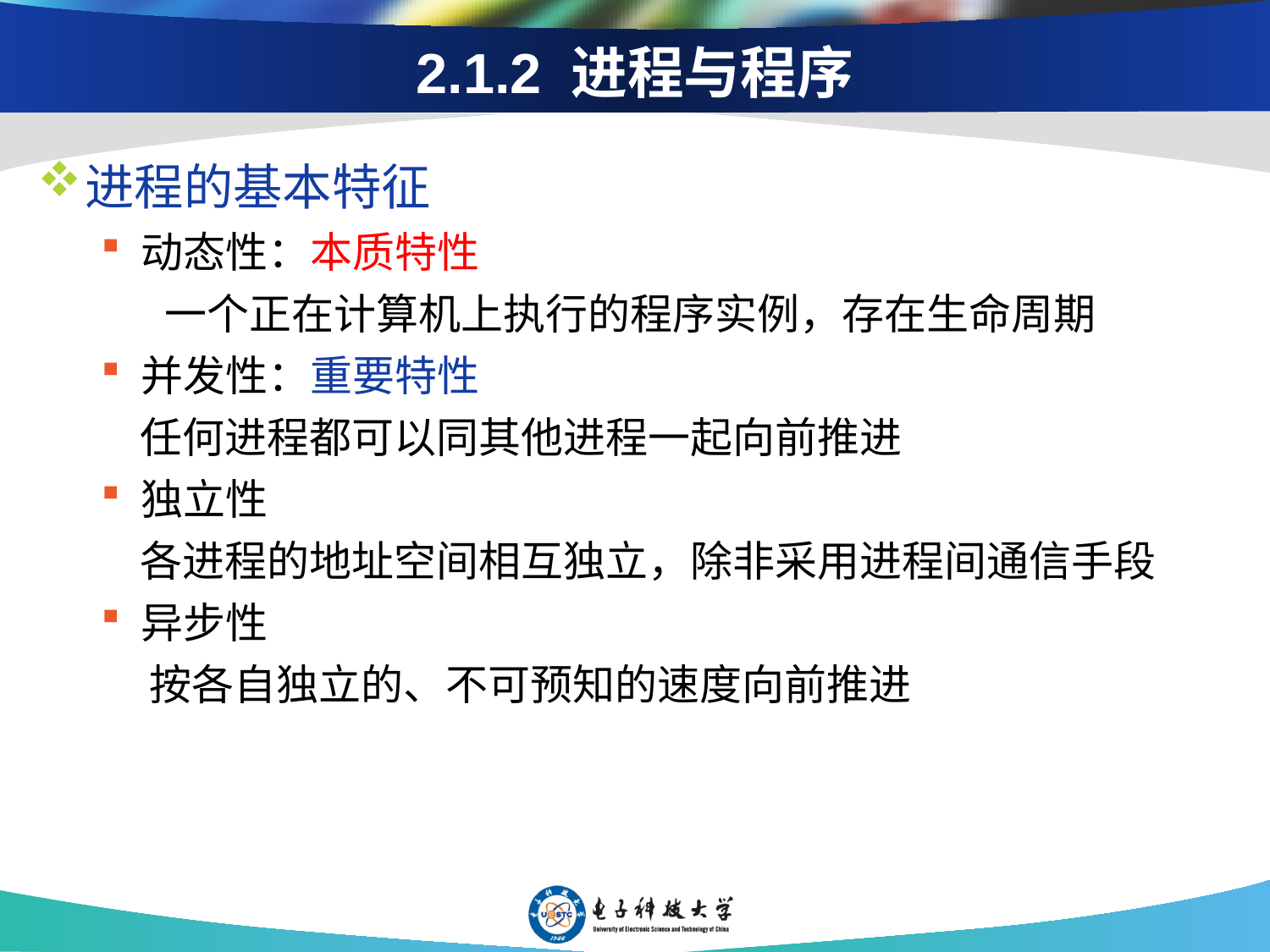

# 2.1.2 进程与程序
进程的基本特征
动态性：本质特性
一个正在计算机上执行的程序实例，存在生命周期
并发性：重要特性
   任何进程都可以同其他进程一起向前推进
独立性
   各进程的地址空间相互独立，除非采用进程间通信手段
异步性
    按各自独立的、不可预知的速度向前推进